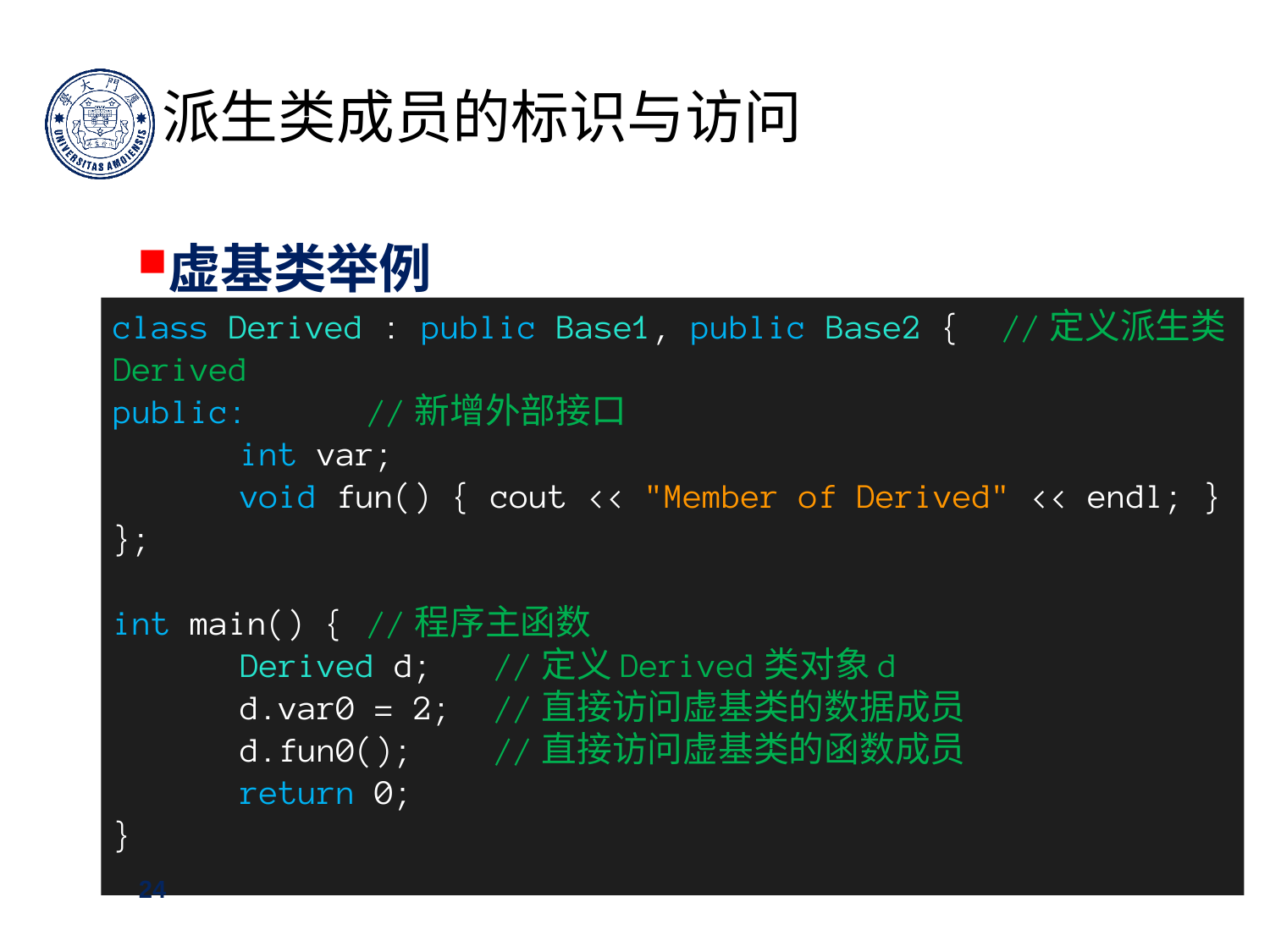

派生类成员的标识与访问
虚基类举例

class Derived : public Base1, public Base2 {	//定义派生类Derived
public:	//新增外部接口
	int var;
	void fun() { cout << "Member of Derived" << endl; }
};

int main() {	//程序主函数
	Derived d;	//定义Derived类对象d
	d.var0 = 2;	//直接访问虚基类的数据成员
	d.fun0();	//直接访问虚基类的函数成员
	return 0;
}
24